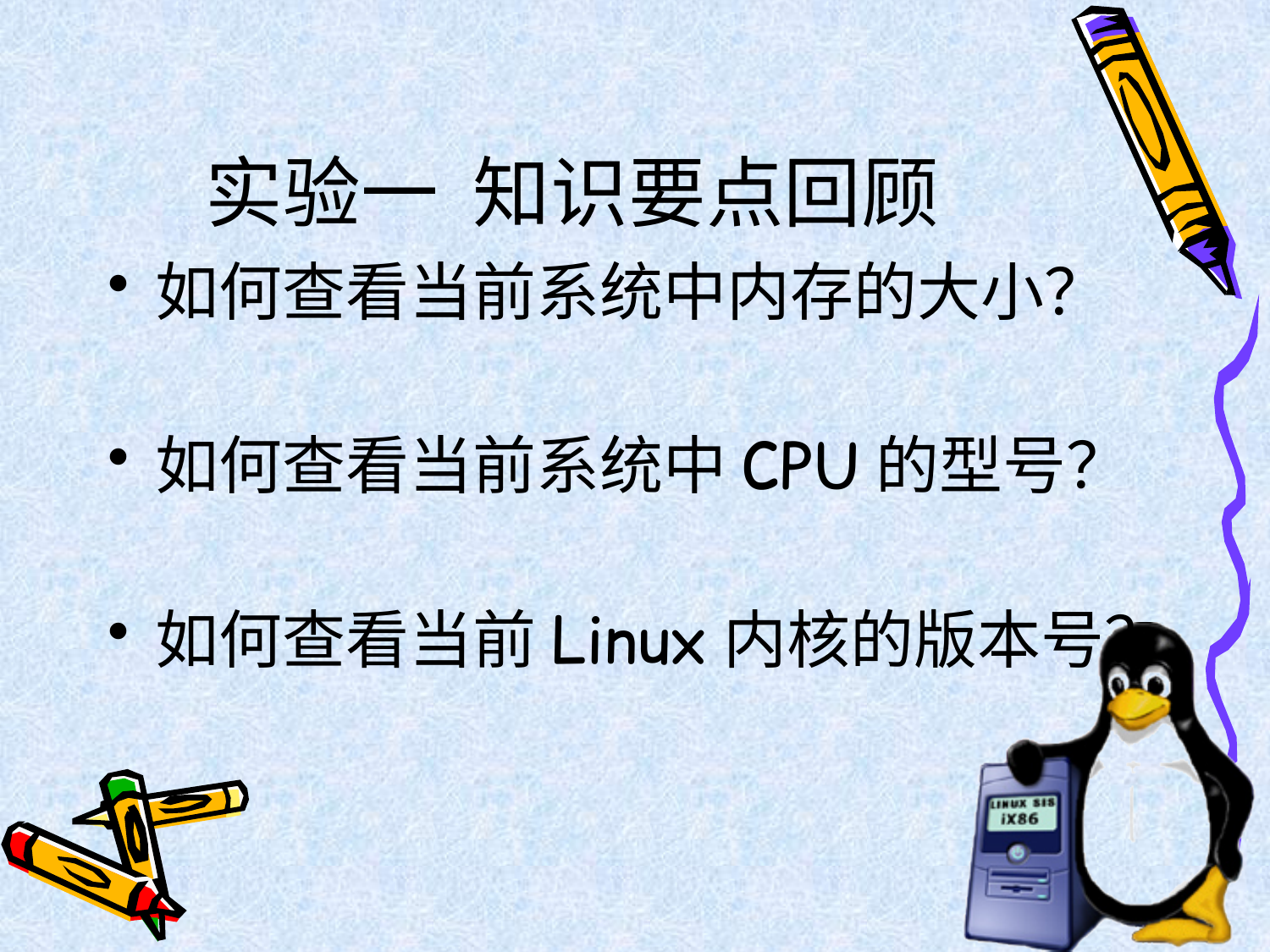

# 实验一  知识要点回顾
如何查看当前系统中内存的大小？

如何查看当前系统中CPU的型号？

如何查看当前Linux内核的版本号？